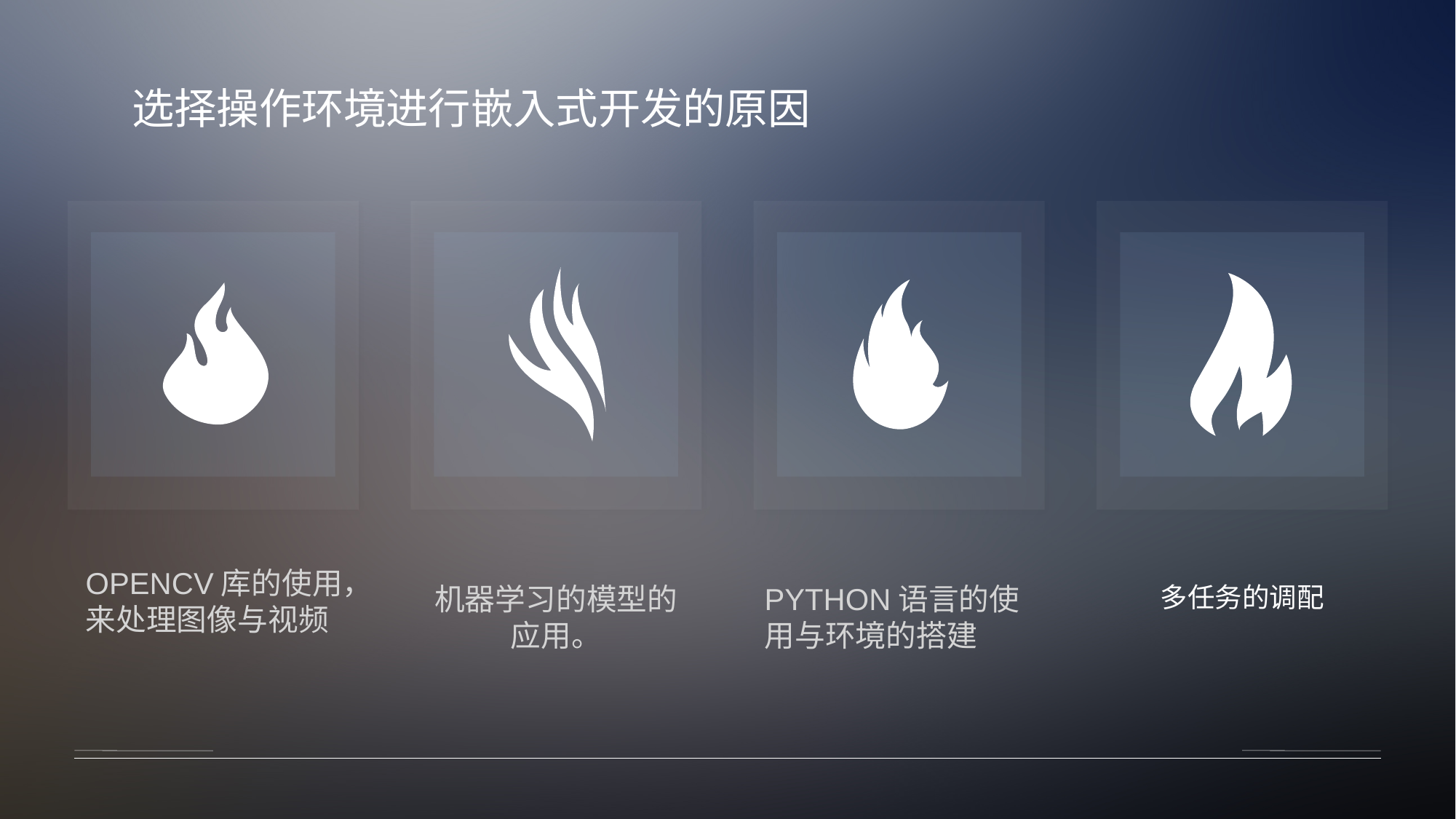

选择操作环境进行嵌入式开发的原因

OPENCV库的使用，来处理图像与视频

机器学习的模型的应用。

PYTHON语言的使用与环境的搭建

多任务的调配